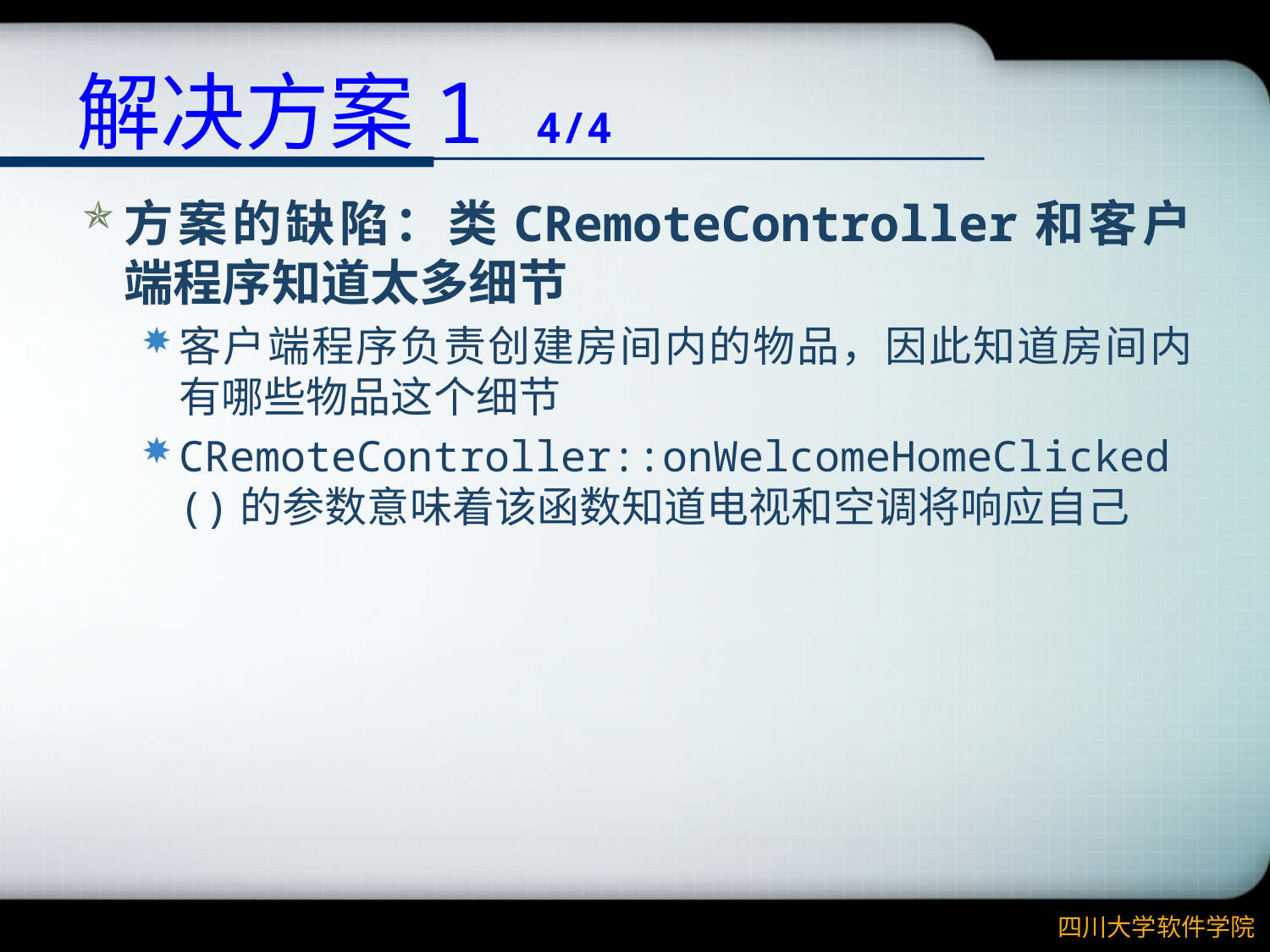

# 解决方案1 4/4
方案的缺陷：类CRemoteController和客户端程序知道太多细节
客户端程序负责创建房间内的物品，因此知道房间内有哪些物品这个细节
CRemoteController::onWelcomeHomeClicked()的参数意味着该函数知道电视和空调将响应自己